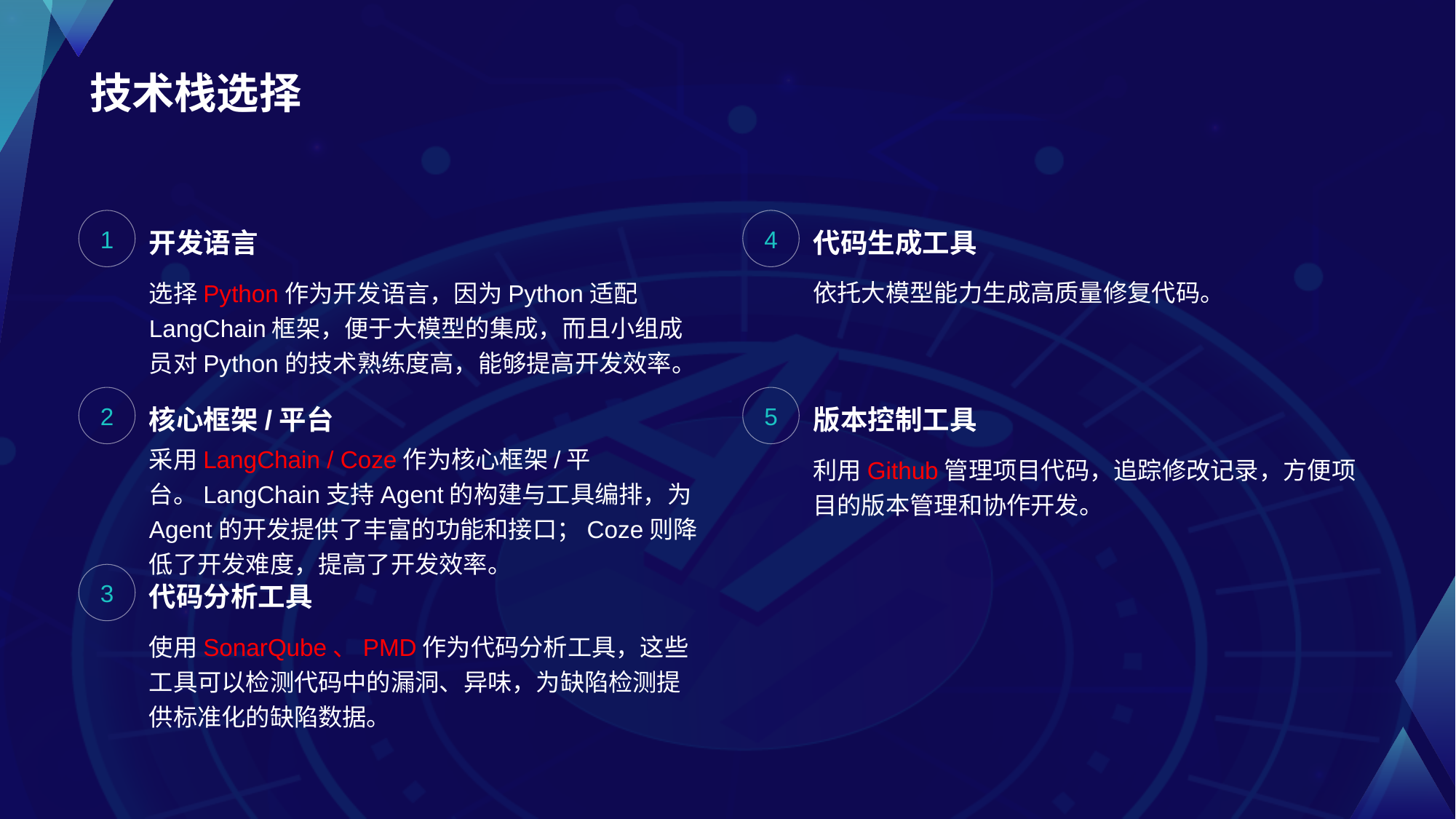

# 技术栈选择

1
开发语言
选择Python作为开发语言，因为Python适配LangChain框架，便于大模型的集成，而且小组成员对Python的技术熟练度高，能够提高开发效率。
4
代码生成工具
依托大模型能力生成高质量修复代码。
2
核心框架/平台
采用LangChain / Coze作为核心框架/平台。LangChain支持Agent的构建与工具编排，为Agent的开发提供了丰富的功能和接口；Coze则降低了开发难度，提高了开发效率。
5
版本控制工具
利用Github管理项目代码，追踪修改记录，方便项目的版本管理和协作开发。
3
代码分析工具
使用SonarQube、PMD作为代码分析工具，这些工具可以检测代码中的漏洞、异味，为缺陷检测提供标准化的缺陷数据。